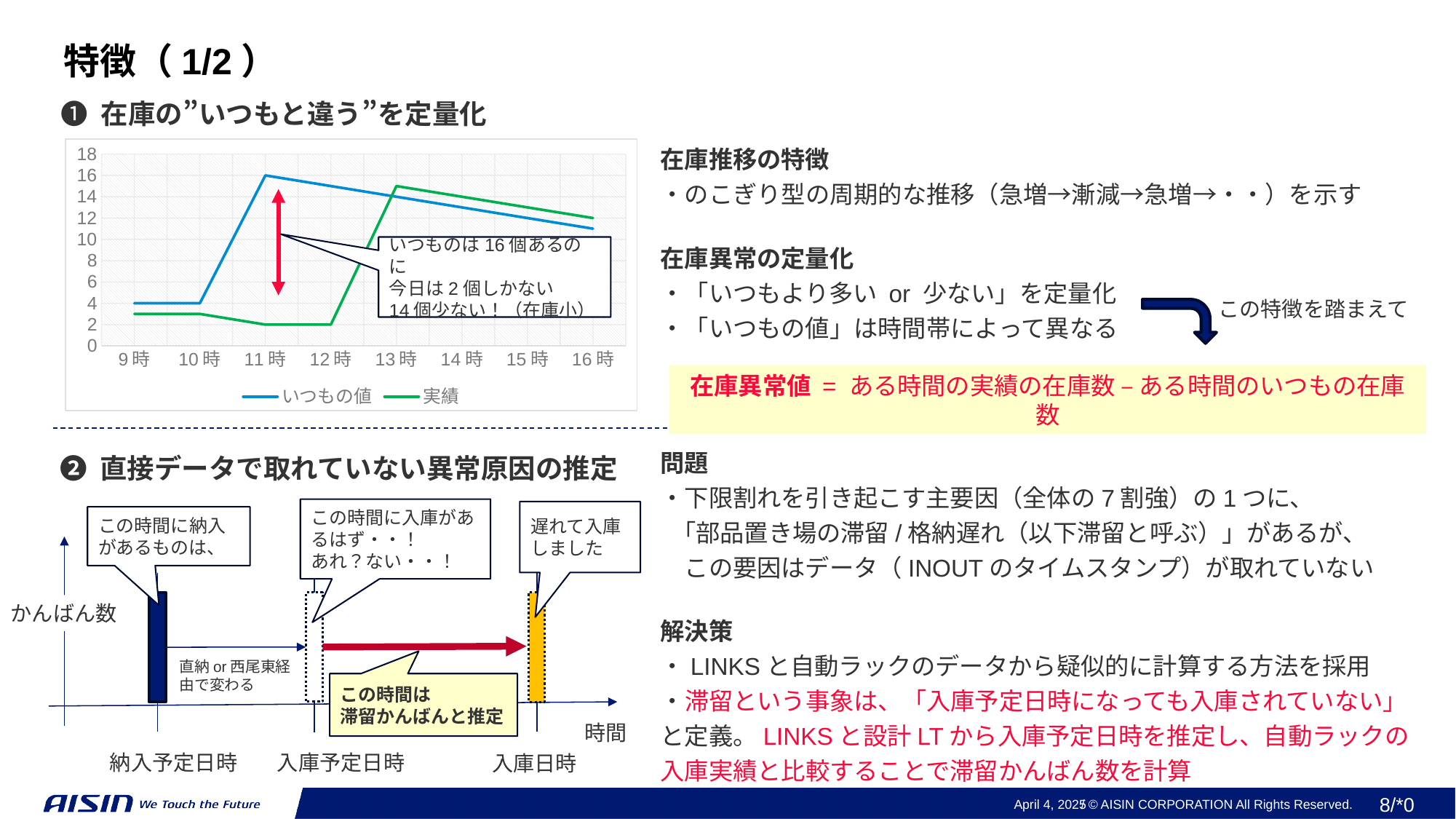

特徴（1/2）

❶ 在庫の”いつもと違う”を定量化
在庫推移の特徴
・のこぎり型の周期的な推移（急増→漸減→急増→・・）を示す

在庫異常の定量化
・「いつもより多い or 少ない」を定量化
・「いつもの値」は時間帯によって異なる

### Chart

| Category | いつもの値 | 実績 |
|---|---|---|
| 9時 | 4.0 | 3.0 |
| 10時 | 4.0 | 3.0 |
| 11時 | 16.0 | 2.0 |
| 12時 | 15.0 | 2.0 |
| 13時 | 14.0 | 15.0 |
| 14時 | 13.0 | 14.0 |
| 15時 | 12.0 | 13.0 |
| 16時 | 11.0 | 12.0 |
いつものは16個あるのに
今日は2個しかない
14個少ない！（在庫小）

この特徴を踏まえて
在庫異常値 = ある時間の実績の在庫数 – ある時間のいつもの在庫数
問題
・下限割れを引き起こす主要因（全体の7割強）の1つに、
 「部品置き場の滞留/格納遅れ（以下滞留と呼ぶ）」があるが、
　この要因はデータ（INOUTのタイムスタンプ）が取れていない

解決策
・LINKSと自動ラックのデータから疑似的に計算する方法を採用
・滞留という事象は、「入庫予定日時になっても入庫されていない」と定義。LINKSと設計LTから入庫予定日時を推定し、自動ラックの入庫実績と比較することで滞留かんばん数を計算
❷ 直接データで取れていない異常原因の推定
この時間に入庫があるはず・・！
あれ？ない・・！
遅れて入庫
しました
この時間に納入があるものは、

かんばん数
直納or西尾東経由で変わる
この時間は
滞留かんばんと推定
時間
納入予定日時
入庫予定日時
入庫日時
April 4, 2025